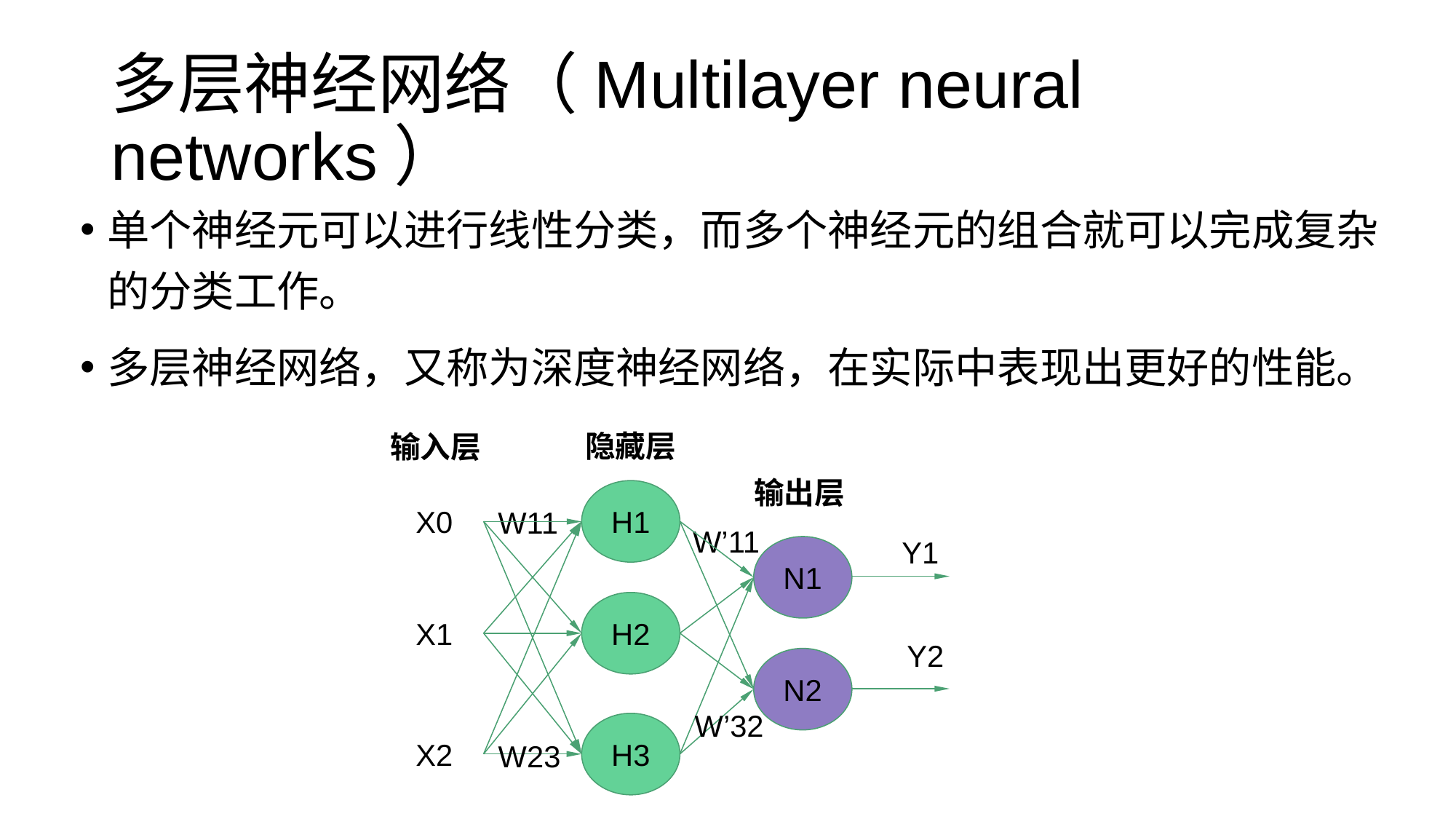

# 多层神经网络（Multilayer neural networks）
单个神经元可以进行线性分类，而多个神经元的组合就可以完成复杂的分类工作。
多层神经网络，又称为深度神经网络，在实际中表现出更好的性能。
输入层
隐藏层
输出层
X0
H1
N1
X1
H2
N2
X2
H3
Y2
Y1
W11
W’11
W’32
W23